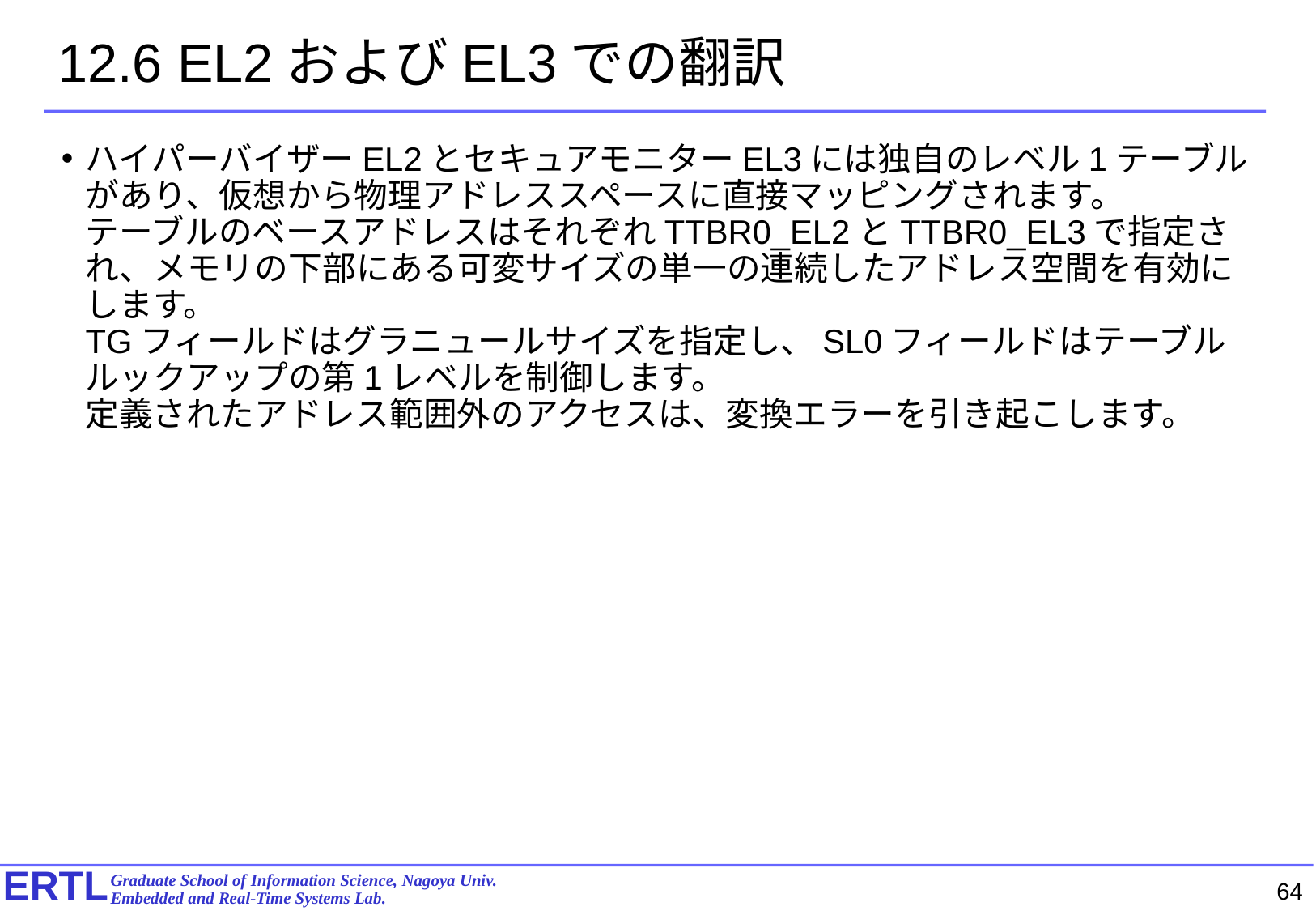

# 12.6 EL2およびEL3での翻訳
ハイパーバイザーEL2とセキュアモニターEL3には独自のレベル1テーブルがあり、仮想から物理アドレススペースに直接マッピングされます。
テーブルのベースアドレスはそれぞれTTBR0_EL2とTTBR0_EL3で指定され、メモリの下部にある可変サイズの単一の連続したアドレス空間を有効にします。
TGフィールドはグラニュールサイズを指定し、SL0フィールドはテーブルルックアップの第1レベルを制御します。
定義されたアドレス範囲外のアクセスは、変換エラーを引き起こします。

64